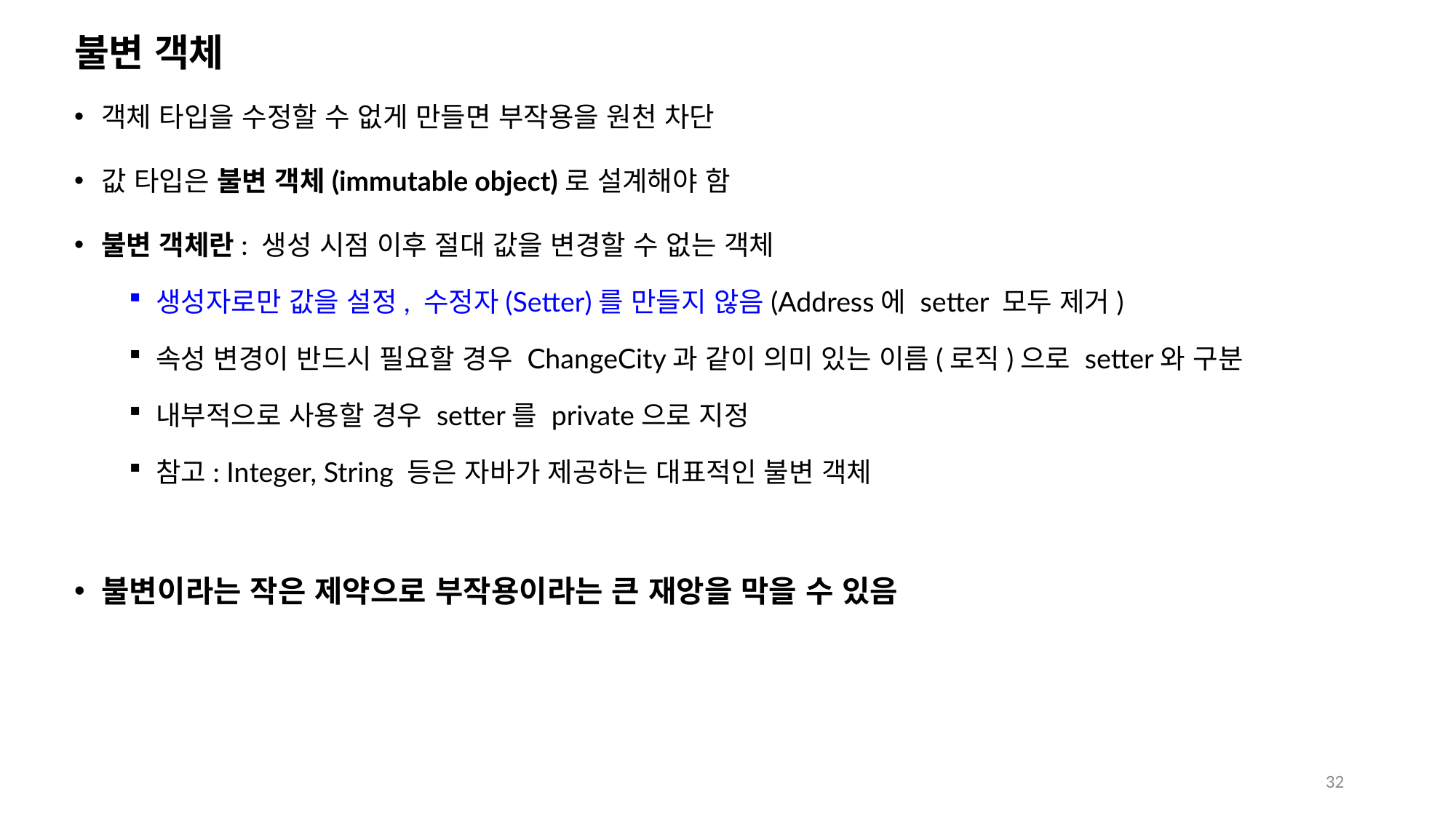

# 불변 객체
객체 타입을 수정할 수 없게 만들면 부작용을 원천 차단
값 타입은 불변 객체(immutable object)로 설계해야 함
불변 객체란: 생성 시점 이후 절대 값을 변경할 수 없는 객체
생성자로만 값을 설정, 수정자(Setter)를 만들지 않음(Address에 setter 모두 제거)
속성 변경이 반드시 필요할 경우 ChangeCity과 같이 의미 있는 이름(로직)으로 setter와 구분
내부적으로 사용할 경우 setter를 private으로 지정
참고: Integer, String 등은 자바가 제공하는 대표적인 불변 객체

불변이라는 작은 제약으로 부작용이라는 큰 재앙을 막을 수 있음

32